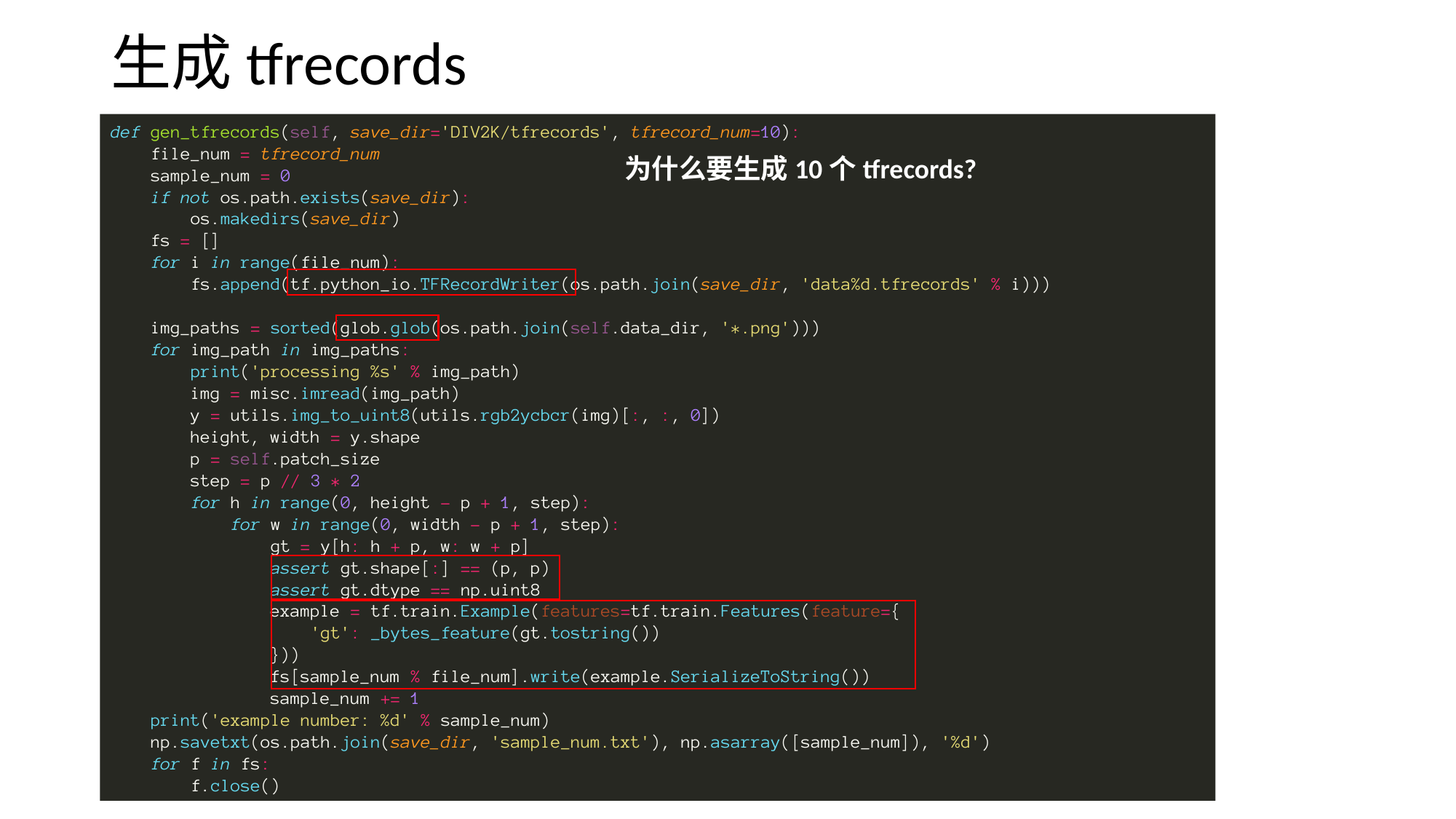

# 生成tfrecords
def gen_tfrecords(self, save_dir='DIV2K/tfrecords', tfrecord_num=10):
    file_num = tfrecord_num
    sample_num = 0
    if not os.path.exists(save_dir):
        os.makedirs(save_dir)
    fs = []
    for i in range(file_num):
        fs.append(tf.python_io.TFRecordWriter(os.path.join(save_dir, 'data%d.tfrecords' % i)))
    img_paths = sorted(glob.glob(os.path.join(self.data_dir, '*.png')))
    for img_path in img_paths:
        print('processing %s' % img_path)
        img = misc.imread(img_path)
        y = utils.img_to_uint8(utils.rgb2ycbcr(img)[:, :, 0])
        height, width = y.shape
        p = self.patch_size
        step = p // 3 * 2
        for h in range(0, height - p + 1, step):
            for w in range(0, width - p + 1, step):
                gt = y[h: h + p, w: w + p]
                assert gt.shape[:] == (p, p)
                assert gt.dtype == np.uint8
                example = tf.train.Example(features=tf.train.Features(feature={
                    'gt': _bytes_feature(gt.tostring())
                }))
                fs[sample_num % file_num].write(example.SerializeToString())
                sample_num += 1
    print('example number: %d' % sample_num)
    np.savetxt(os.path.join(save_dir, 'sample_num.txt'), np.asarray([sample_num]), '%d')
    for f in fs:
        f.close()
为什么要生成10个tfrecords?